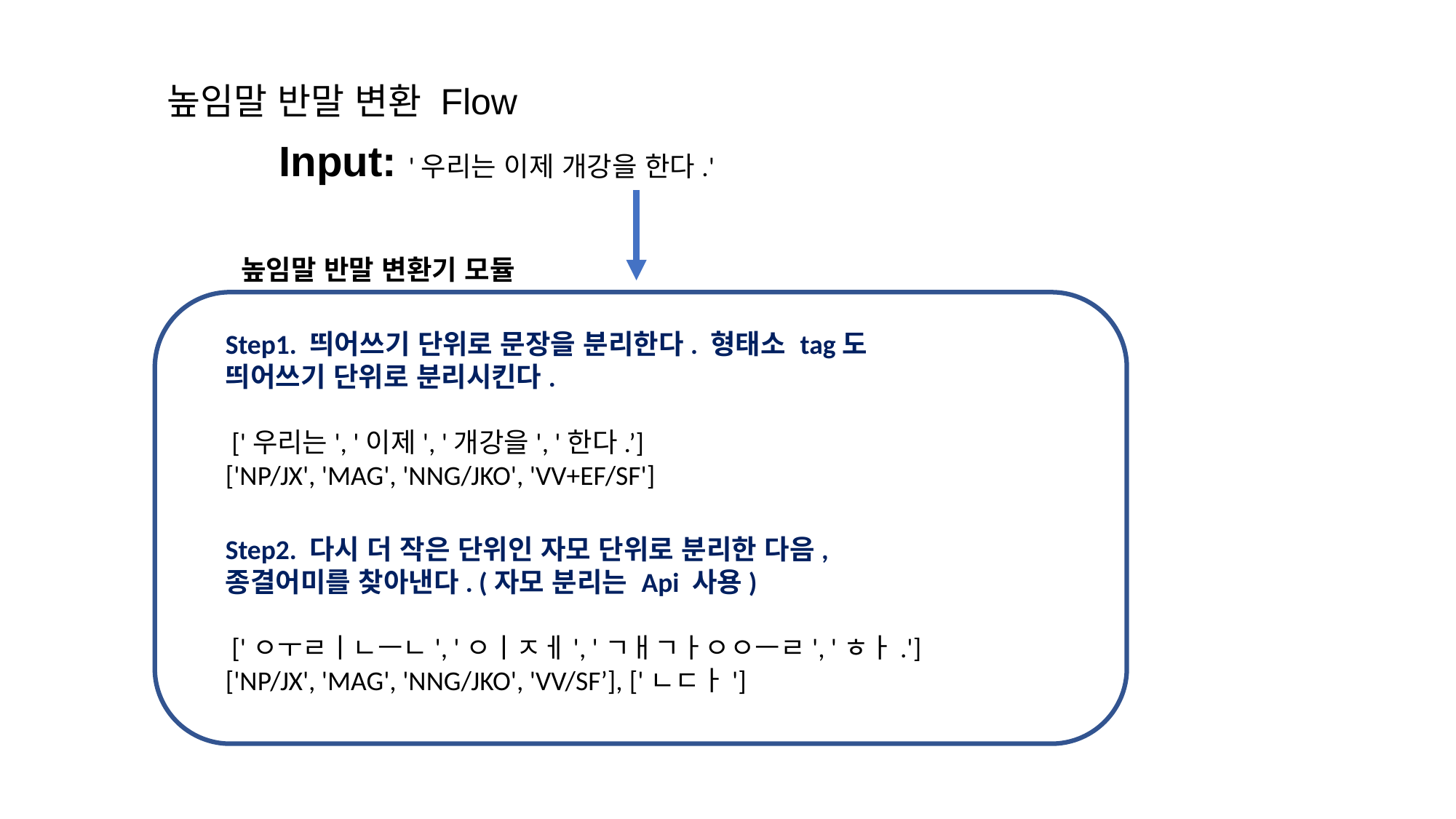

높임말 반말 변환 Flow
Input: '우리는 이제 개강을 한다.'
높임말 반말 변환기 모듈

Step1. 띄어쓰기 단위로 문장을 분리한다. 형태소 tag도 띄어쓰기 단위로 분리시킨다.

 ['우리는', '이제', '개강을', '한다.’]
['NP/JX', 'MAG', 'NNG/JKO', 'VV+EF/SF']
Step2. 다시 더 작은 단위인 자모 단위로 분리한 다음, 종결어미를 찾아낸다. (자모 분리는 Api 사용)

 ['ㅇㅜㄹㅣㄴㅡㄴ', 'ㅇㅣㅈㅔ', 'ㄱㅐㄱㅏㅇㅇㅡㄹ', 'ㅎㅏ.'] ['NP/JX', 'MAG', 'NNG/JKO', 'VV/SF’], ['ㄴㄷㅏ']